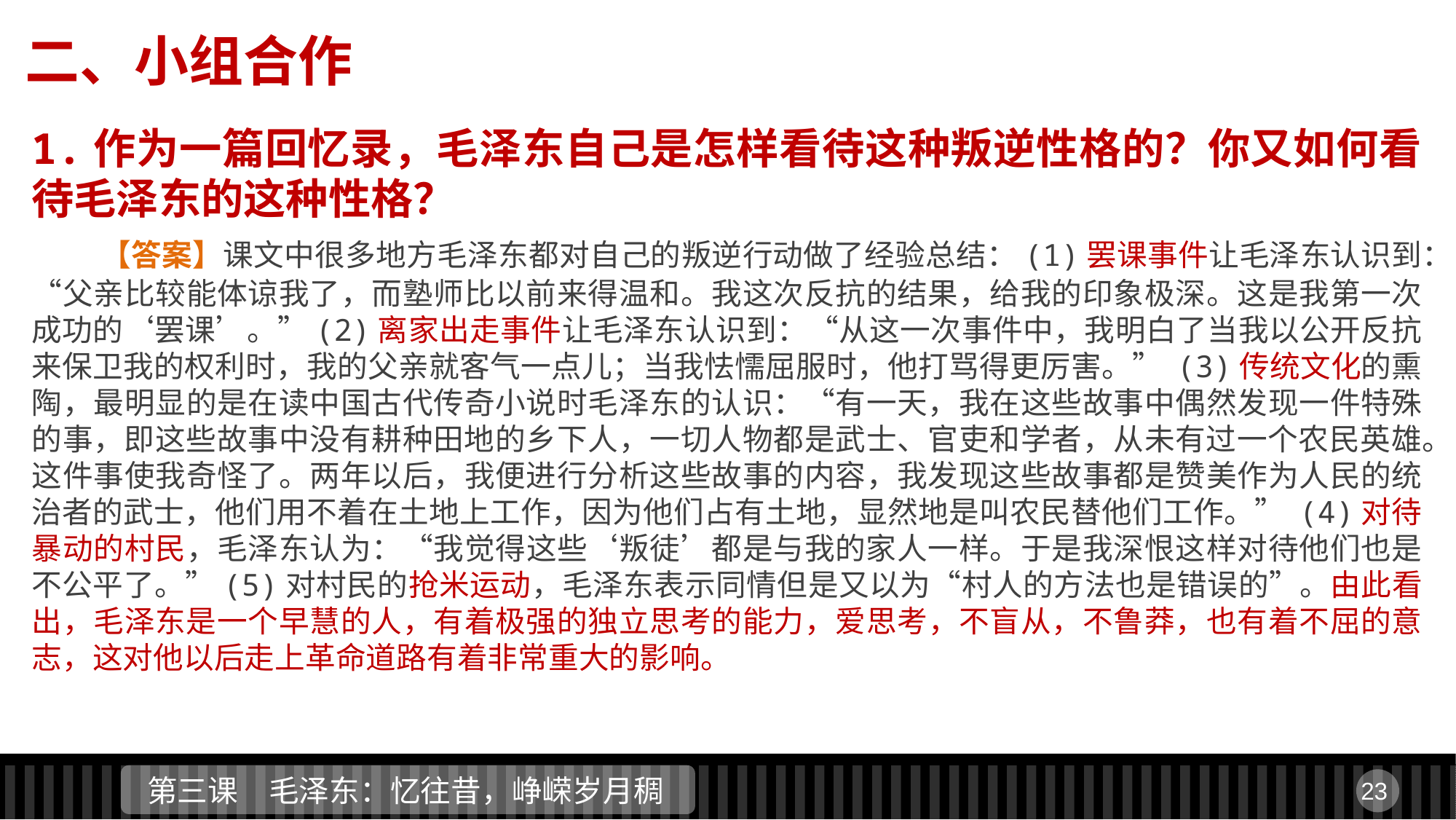

二、小组合作
1.作为一篇回忆录，毛泽东自己是怎样看待这种叛逆性格的？你又如何看待毛泽东的这种性格？
      【答案】课文中很多地方毛泽东都对自己的叛逆行动做了经验总结：(1)罢课事件让毛泽东认识到：“父亲比较能体谅我了，而塾师比以前来得温和。我这次反抗的结果，给我的印象极深。这是我第一次成功的‘罢课’。”(2)离家出走事件让毛泽东认识到：“从这一次事件中，我明白了当我以公开反抗来保卫我的权利时，我的父亲就客气一点儿；当我怯懦屈服时，他打骂得更厉害。” (3)传统文化的熏陶，最明显的是在读中国古代传奇小说时毛泽东的认识：“有一天，我在这些故事中偶然发现一件特殊的事，即这些故事中没有耕种田地的乡下人，一切人物都是武士、官吏和学者，从未有过一个农民英雄。这件事使我奇怪了。两年以后，我便进行分析这些故事的内容，我发现这些故事都是赞美作为人民的统治者的武士，他们用不着在土地上工作，因为他们占有土地，显然地是叫农民替他们工作。” (4)对待暴动的村民，毛泽东认为：“我觉得这些‘叛徒’都是与我的家人一样。于是我深恨这样对待他们也是不公平了。”(5)对村民的抢米运动，毛泽东表示同情但是又以为“村人的方法也是错误的”。由此看出，毛泽东是一个早慧的人，有着极强的独立思考的能力，爱思考，不盲从，不鲁莽，也有着不屈的意志，这对他以后走上革命道路有着非常重大的影响。